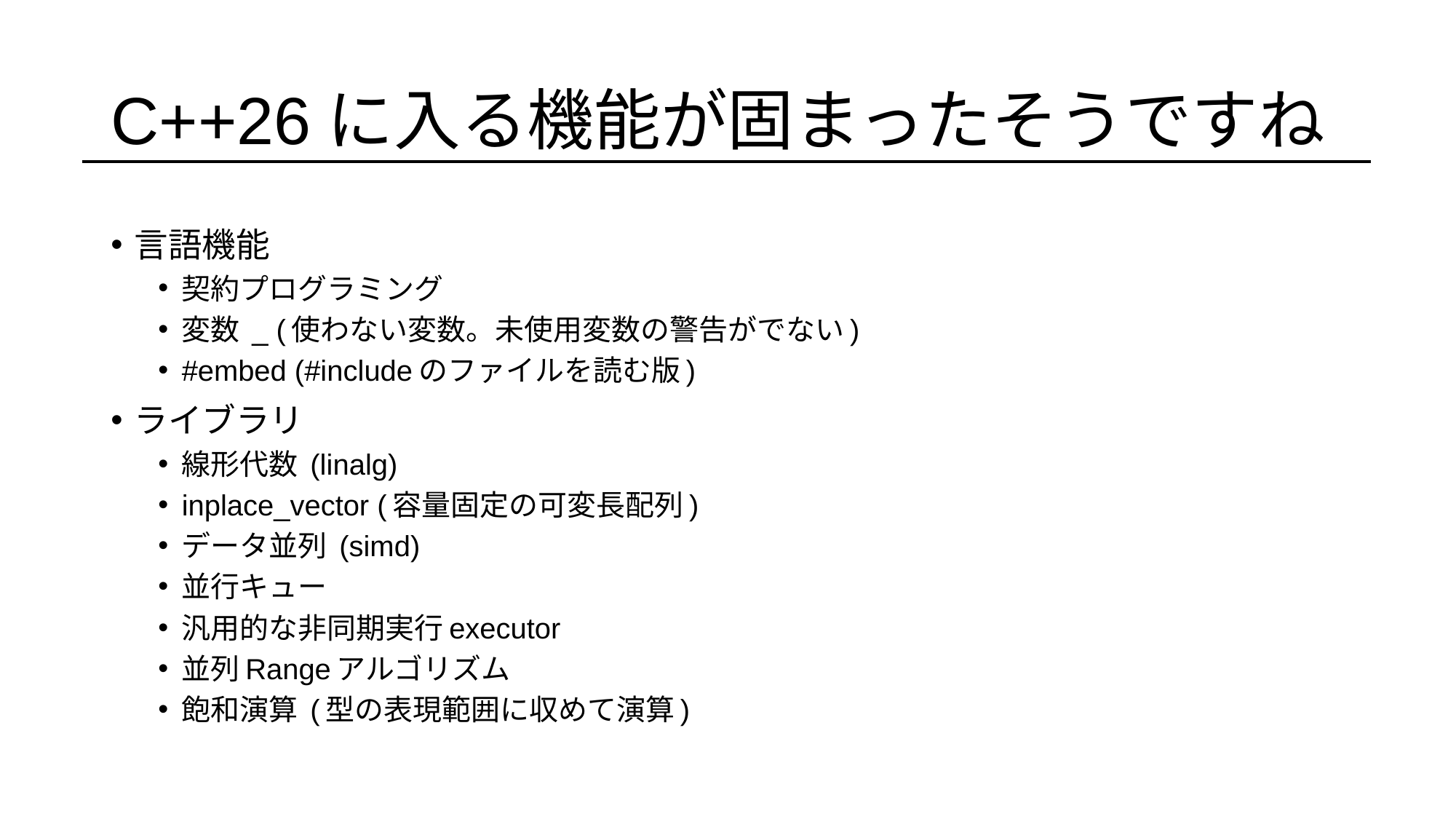

# C++26に入る機能が固まったそうですね
言語機能
契約プログラミング
変数 _ (使わない変数。未使用変数の警告がでない)
#embed (#includeのファイルを読む版)
ライブラリ
線形代数 (linalg)
inplace_vector (容量固定の可変長配列)
データ並列 (simd)
並行キュー
汎用的な非同期実行executor
並列Rangeアルゴリズム
飽和演算 (型の表現範囲に収めて演算)